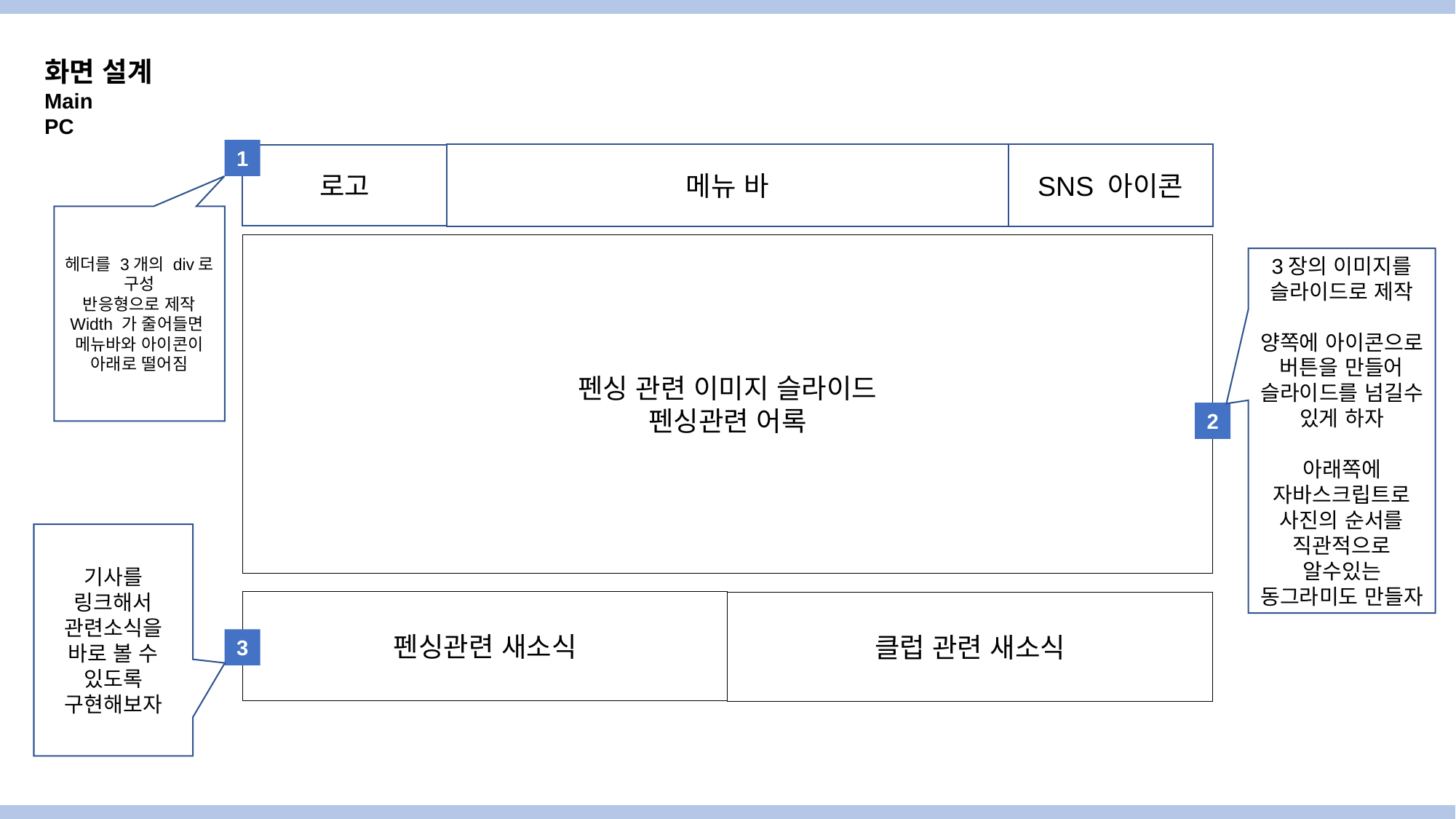

화면 설계
Main
PC
1
메뉴 바
SNS 아이콘
로고
헤더를 3개의 div로 구성
반응형으로 제작
Width 가 줄어들면
메뉴바와 아이콘이 아래로 떨어짐

펜싱 관련 이미지 슬라이드
펜싱관련 어록

3장의 이미지를 슬라이드로 제작

양쪽에 아이콘으로 버튼을 만들어 슬라이드를 넘길수 있게 하자

아래쪽에 자바스크립트로 사진의 순서를 직관적으로 알수있는 동그라미도 만들자
2
기사를 링크해서 관련소식을 바로 볼 수 있도록 구현해보자

펜싱관련 새소식

클럽 관련 새소식

3